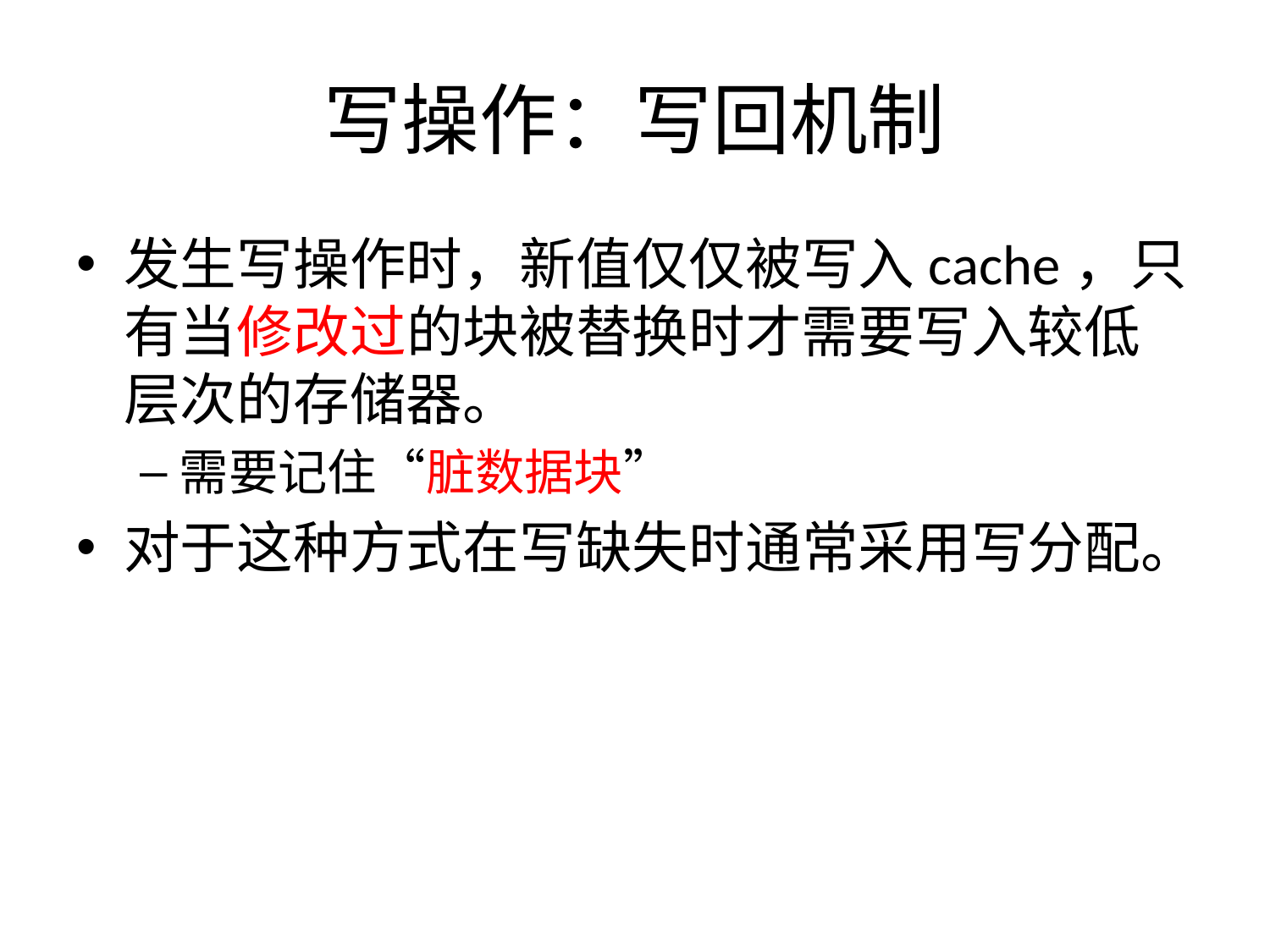

# 写操作：写回机制
发生写操作时，新值仅仅被写入cache，只有当修改过的块被替换时才需要写入较低层次的存储器。
需要记住“脏数据块”
对于这种方式在写缺失时通常采用写分配。